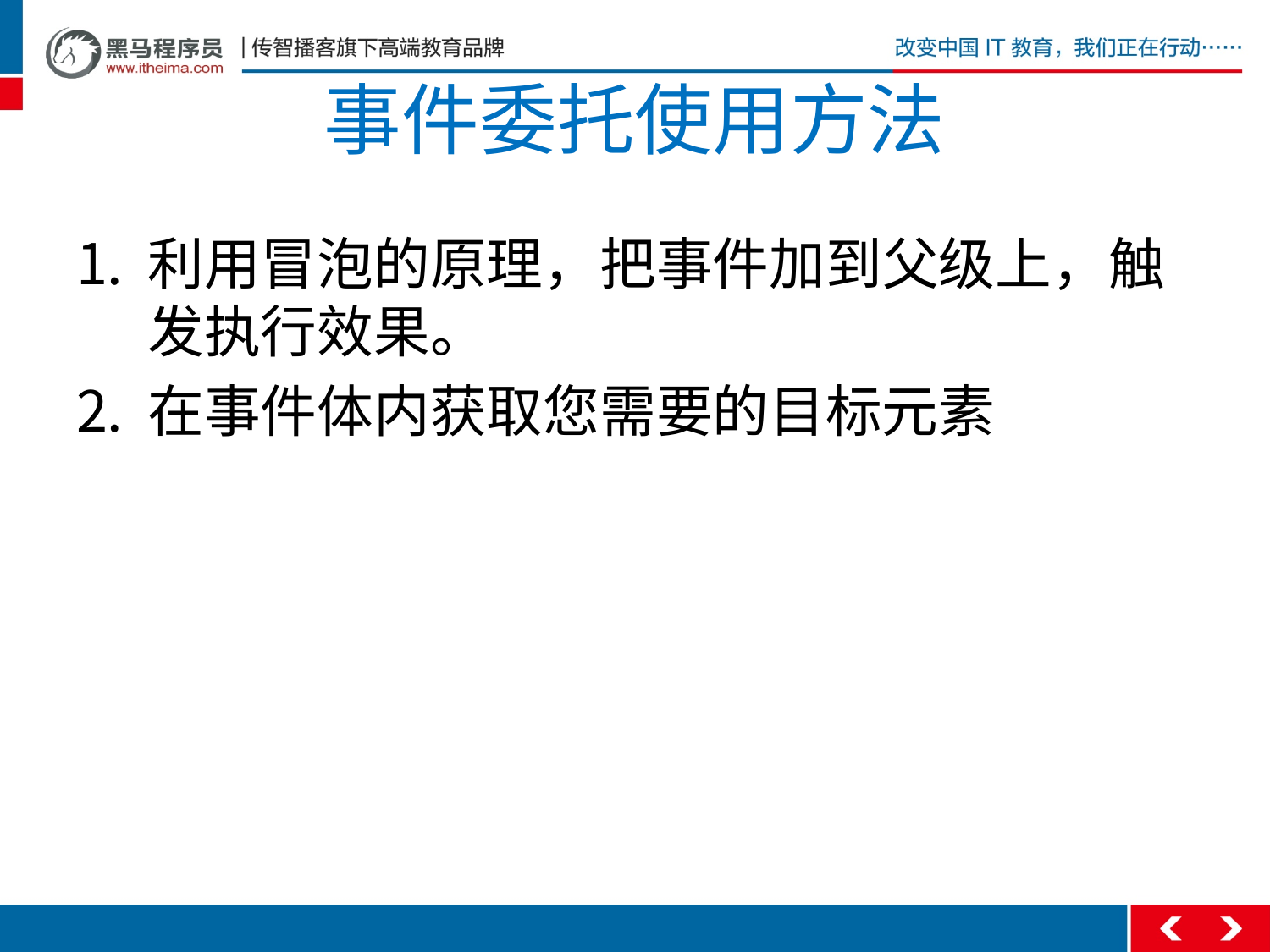

# 事件委托使用方法
利用冒泡的原理，把事件加到父级上，触发执行效果。
在事件体内获取您需要的目标元素